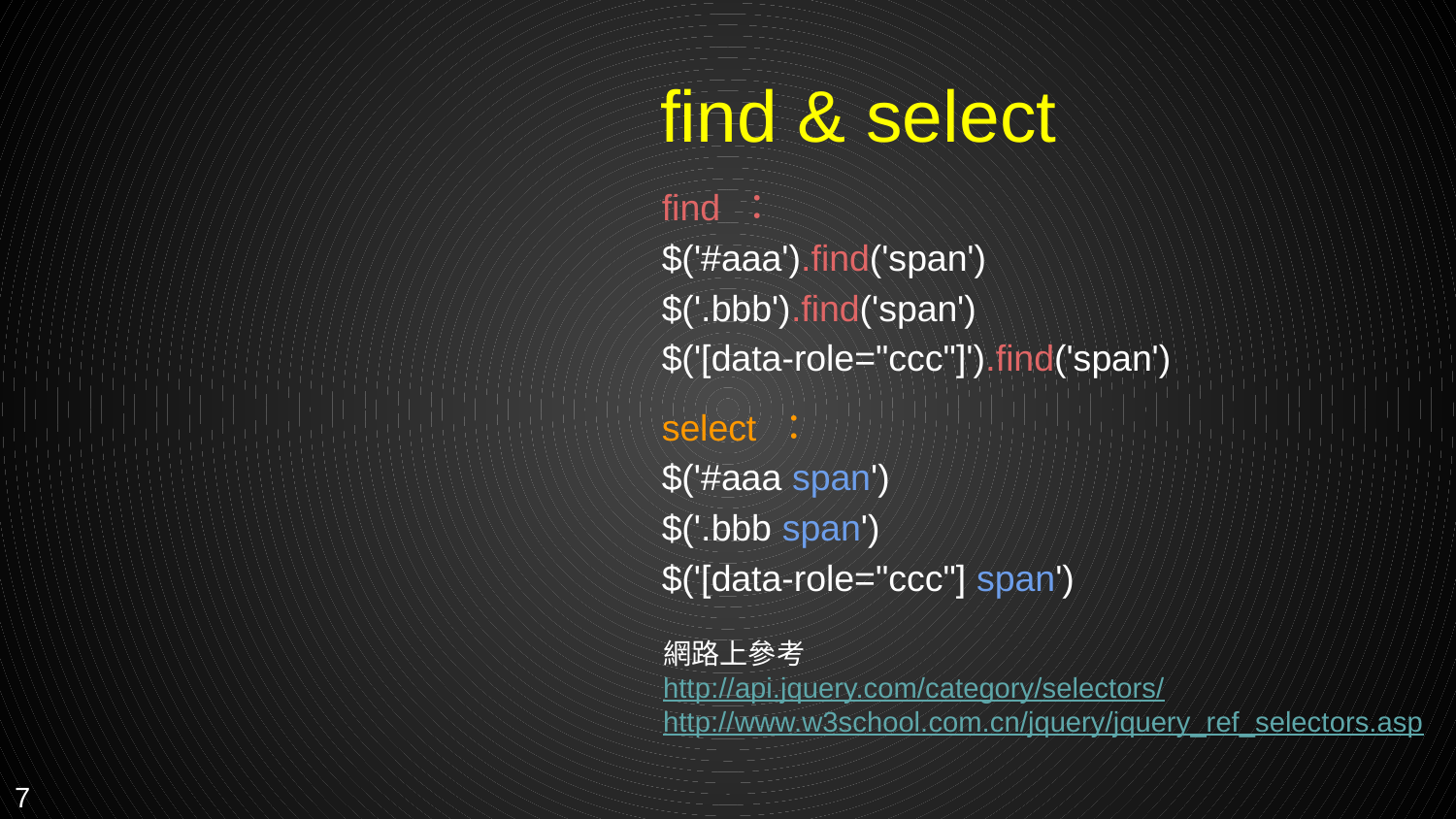

find & select
find ：
$('#aaa').find('span')
$('.bbb').find('span')
$('[data-role="ccc"]').find('span')
select ：
$('#aaa span')
$('.bbb span')
$('[data-role="ccc"] span')
網路上參考
http://api.jquery.com/category/selectors/
http://www.w3school.com.cn/jquery/jquery_ref_selectors.asp
7